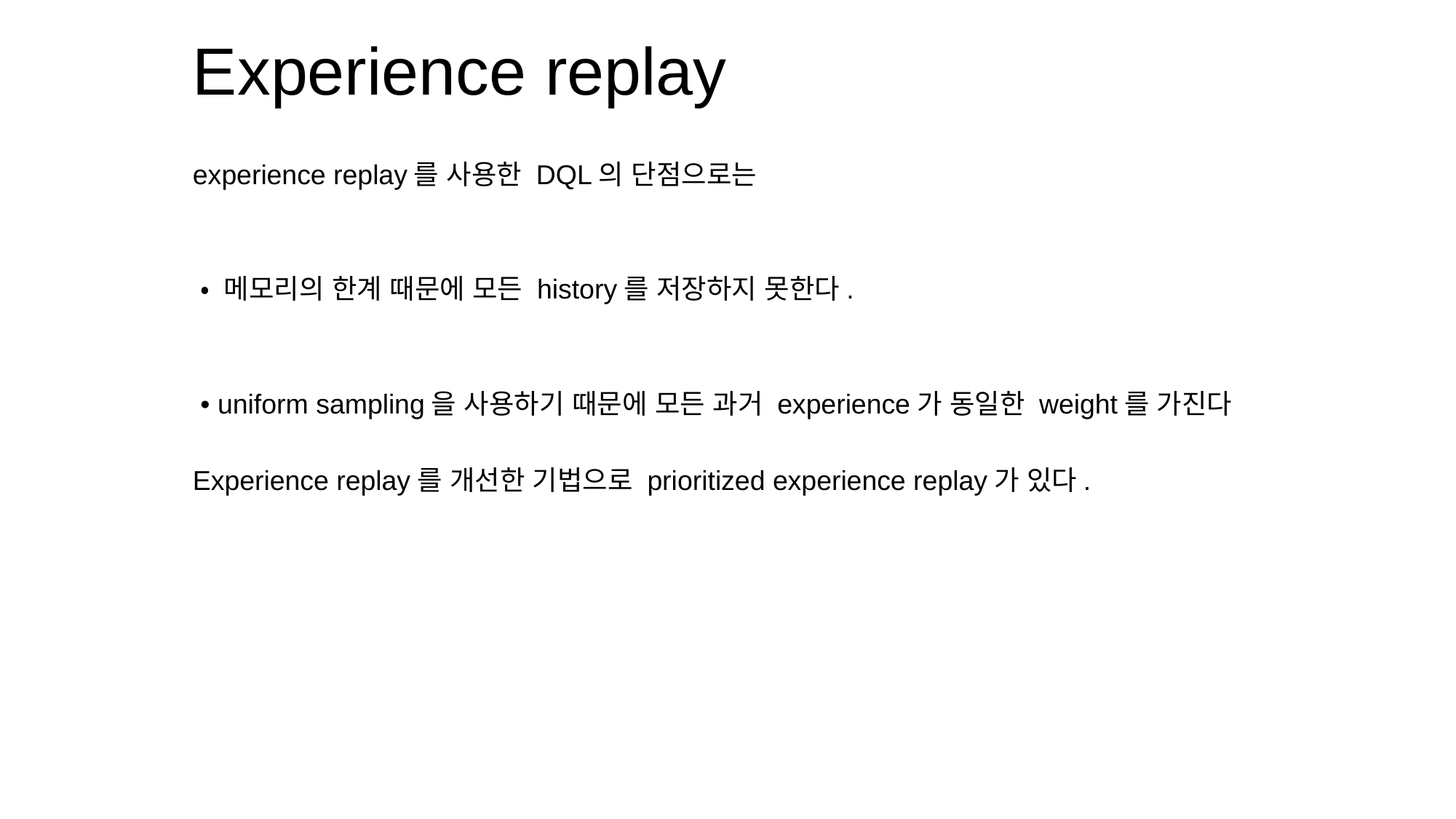

Experience replay
experience replay를 사용한 DQL의 단점으로는

 • 메모리의 한계 때문에 모든 history를 저장하지 못한다.

 • uniform sampling을 사용하기 때문에 모든 과거 experience가 동일한 weight를 가진다

Experience replay를 개선한 기법으로 prioritized experience replay가 있다.